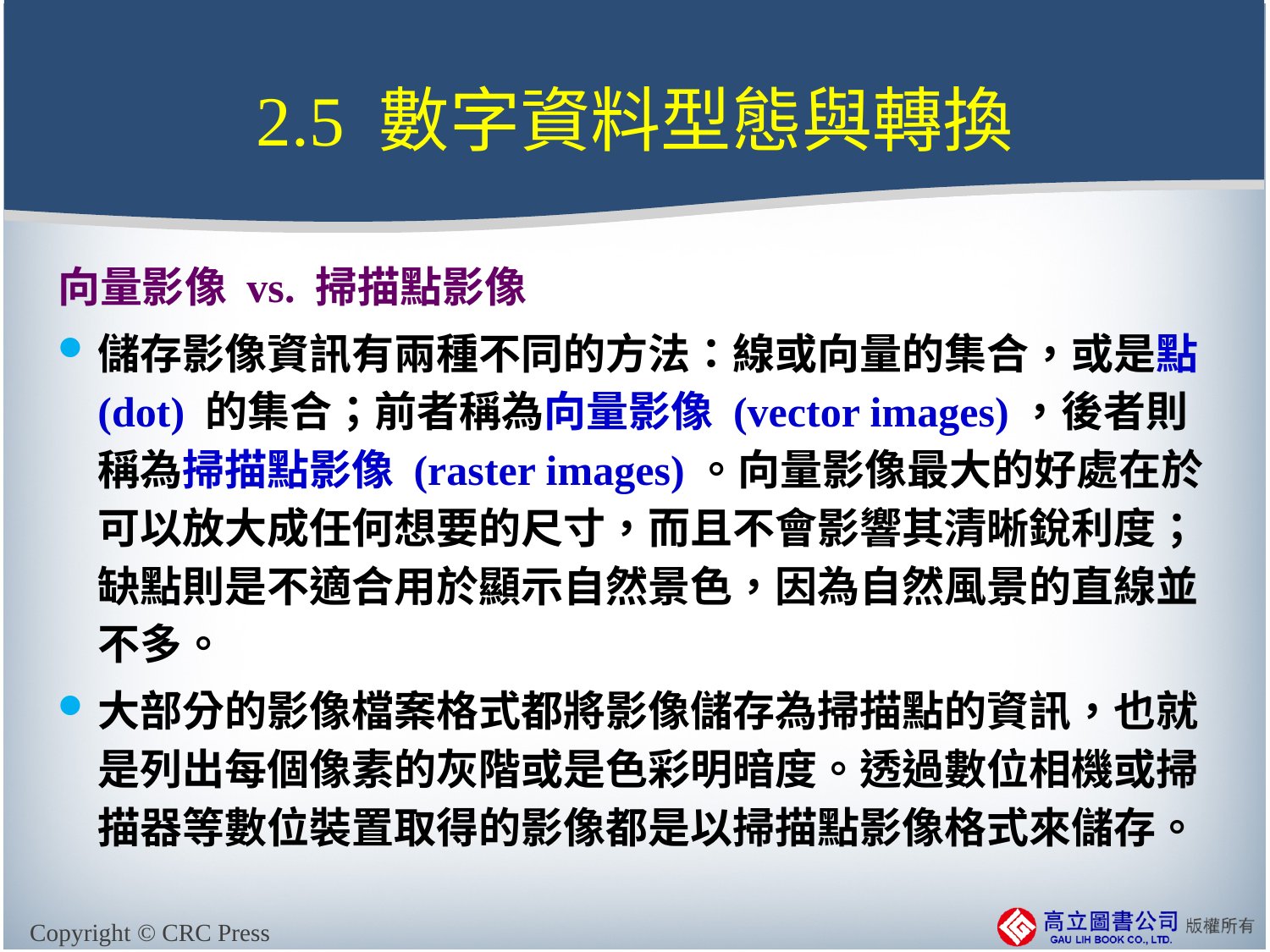

# 2.5 數字資料型態與轉換
向量影像 vs. 掃描點影像
儲存影像資訊有兩種不同的方法：線或向量的集合，或是點 (dot) 的集合；前者稱為向量影像 (vector images)，後者則稱為掃描點影像 (raster images)。向量影像最大的好處在於可以放大成任何想要的尺寸，而且不會影響其清晰銳利度；缺點則是不適合用於顯示自然景色，因為自然風景的直線並不多。
大部分的影像檔案格式都將影像儲存為掃描點的資訊，也就是列出每個像素的灰階或是色彩明暗度。透過數位相機或掃描器等數位裝置取得的影像都是以掃描點影像格式來儲存。